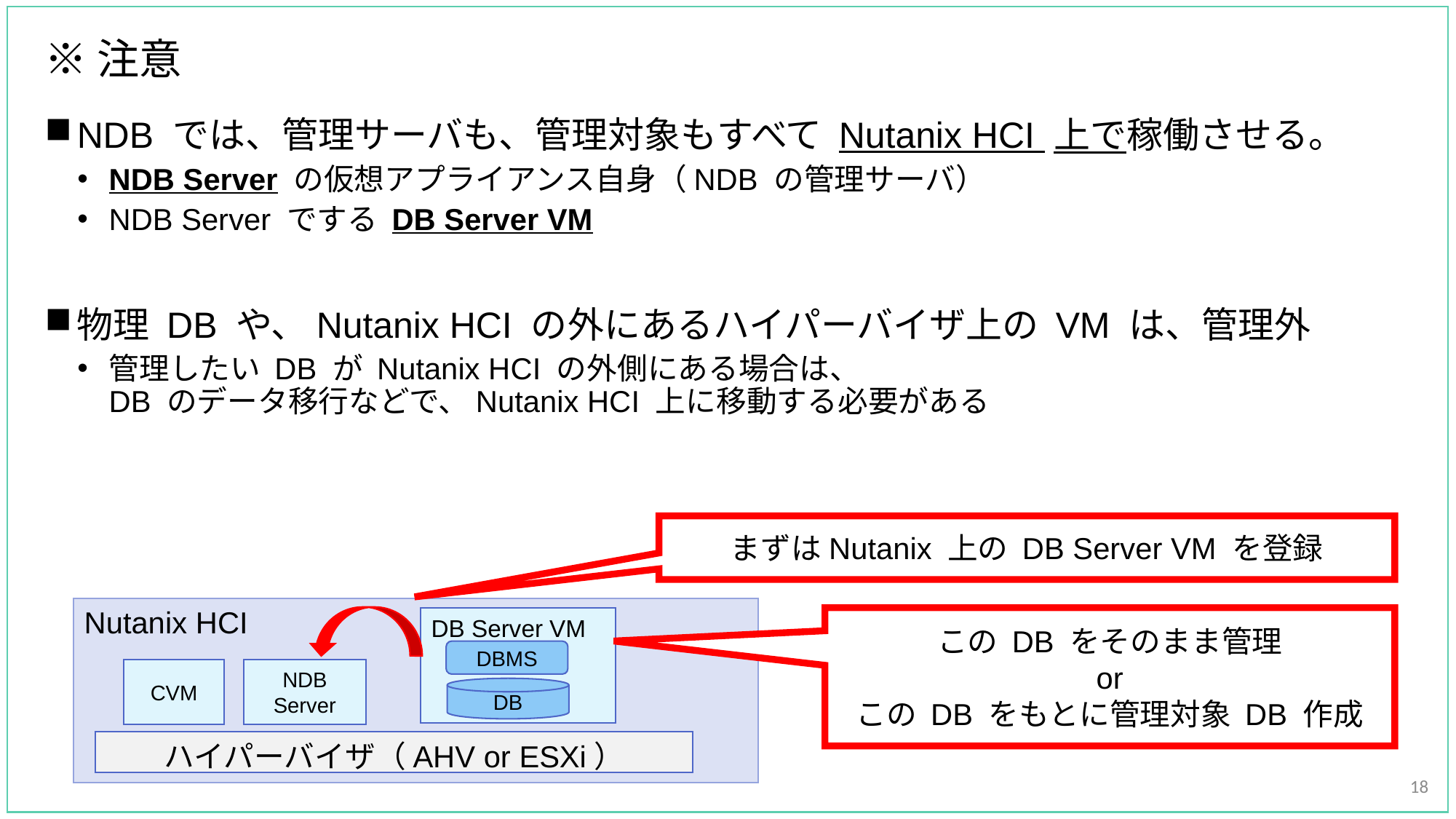

# ※注意
NDB では、管理サーバも、管理対象もすべて Nutanix HCI 上で稼働させる。
NDB Server の仮想アプライアンス自身（NDB の管理サーバ）
NDB Server でする DB Server VM

物理 DB や、Nutanix HCI の外にあるハイパーバイザ上の VM は、管理外
管理したい DB が Nutanix HCI の外側にある場合は、
DB のデータ移行などで、Nutanix HCI 上に移動する必要がある
まずはNutanix 上の DB Server VM を登録
Nutanix HCI

DB Server VM
この DB をそのまま管理
or
この DB をもとに管理対象 DB 作成
DBMS
CVM
NDB
Server
DB
ハイパーバイザ（AHV or ESXi）
18